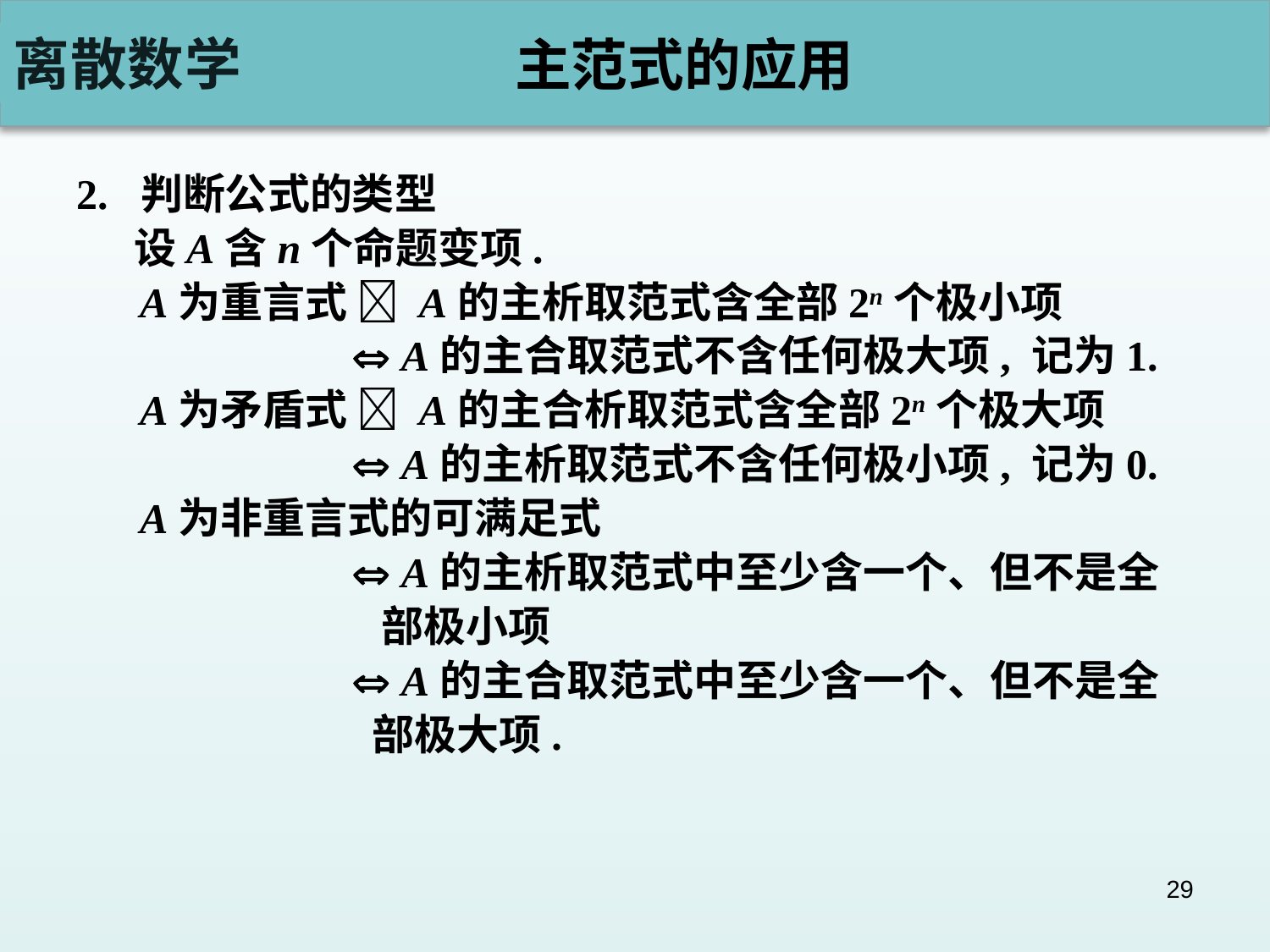

# 主范式的应用
2.  判断公式的类型
     设A含n个命题变项.
      A为重言式 ⇔ A的主析取范式含全部2n个极小项
                          ⇔ A的主合取范式不含任何极大项, 记为1.
      A为矛盾式 ⇔ A的主合析取范式含全部2n个极大项
                          ⇔ A的主析取范式不含任何极小项, 记为0.
      A为非重言式的可满足式
                          ⇔ A的主析取范式中至少含一个、但不是全
                               部极小项
                          ⇔ A的主合取范式中至少含一个、但不是全
                              部极大项.
29